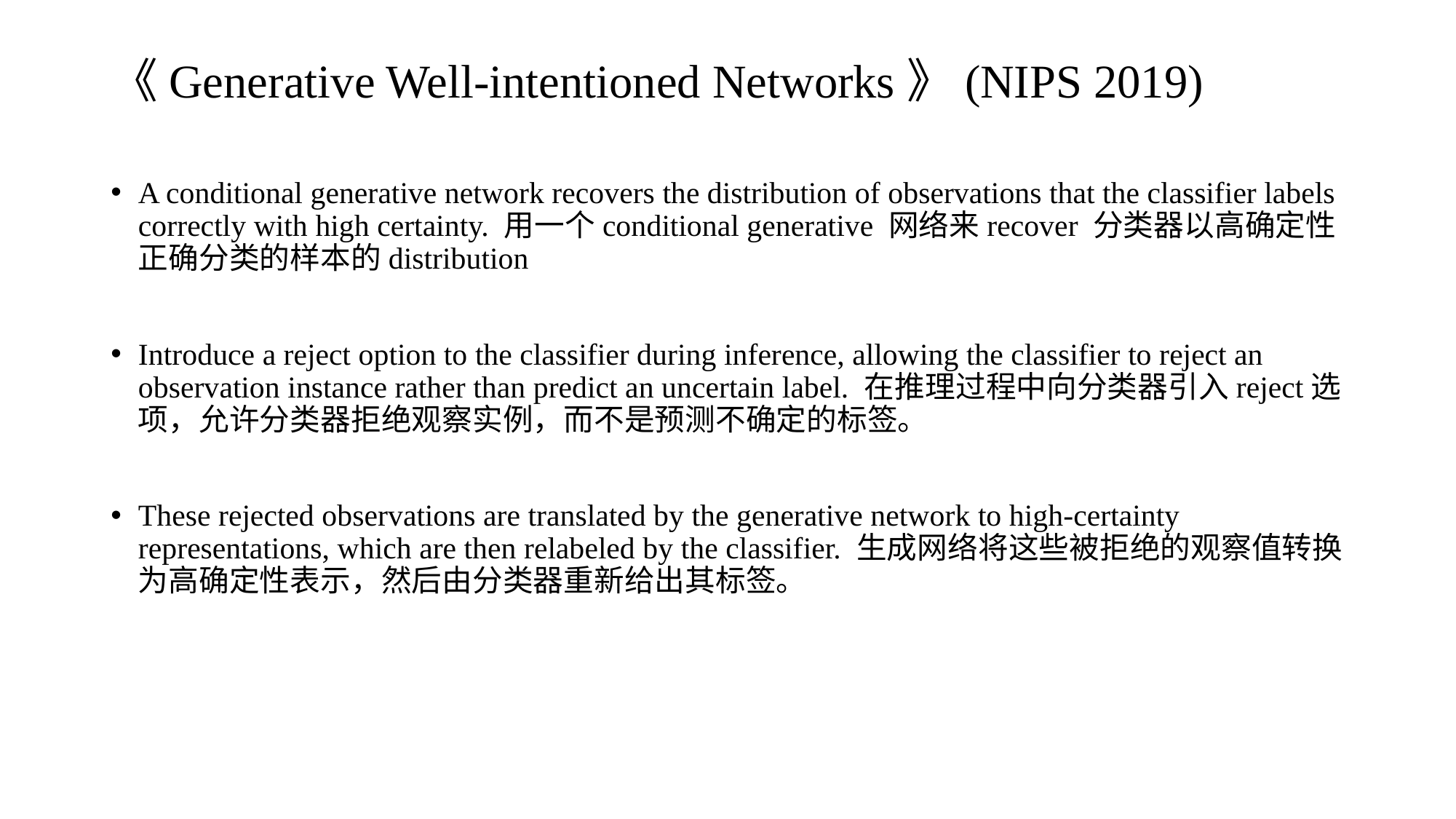

# 《Generative Well-intentioned Networks》(NIPS 2019)
A conditional generative network recovers the distribution of observations that the classifier labels correctly with high certainty. 用一个conditional generative 网络来recover 分类器以高确定性正确分类的样本的distribution

Introduce a reject option to the classifier during inference, allowing the classifier to reject an observation instance rather than predict an uncertain label. 在推理过程中向分类器引入reject选项，允许分类器拒绝观察实例，而不是预测不确定的标签。

These rejected observations are translated by the generative network to high-certainty representations, which are then relabeled by the classifier. 生成网络将这些被拒绝的观察值转换为高确定性表示，然后由分类器重新给出其标签。